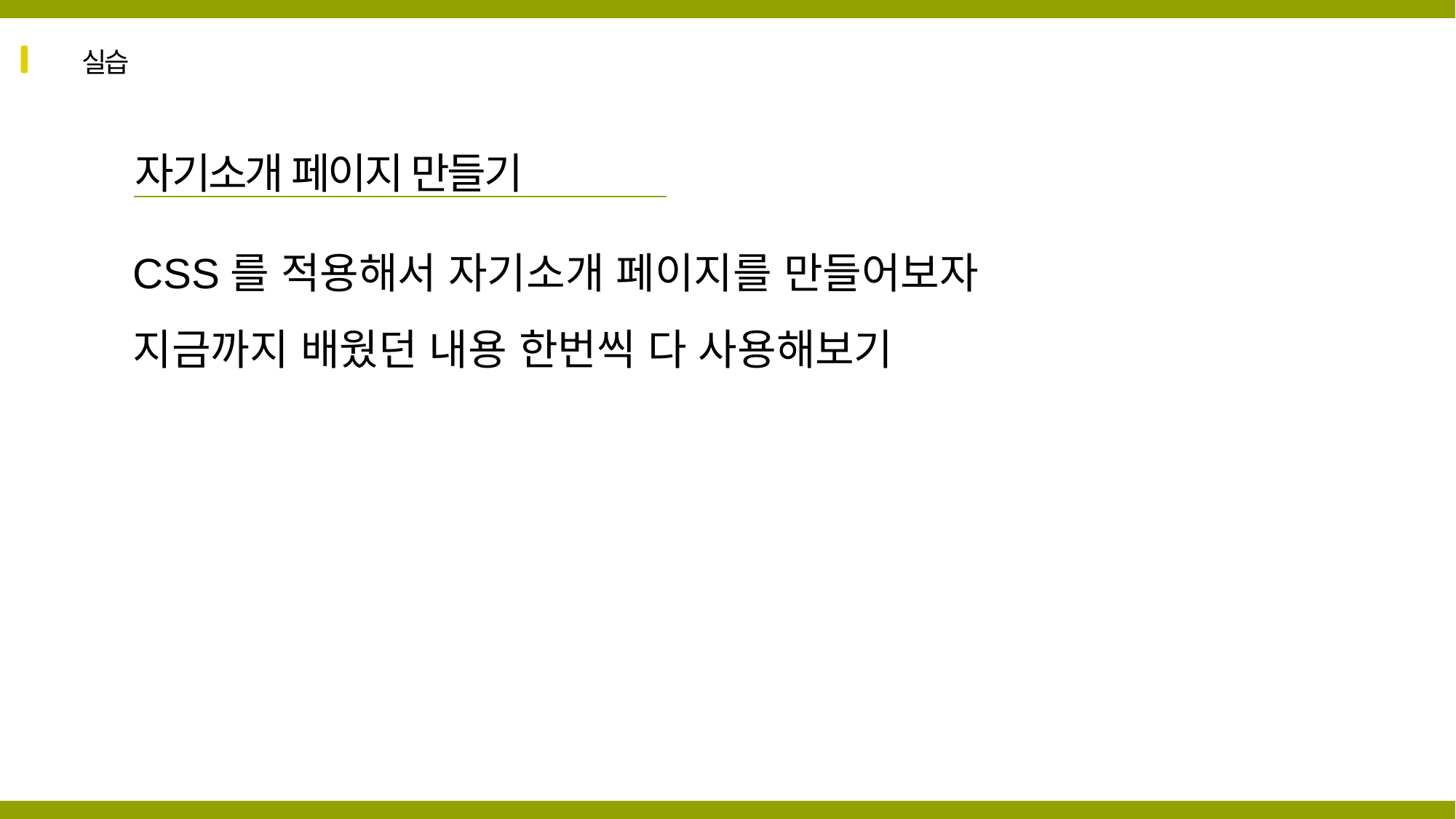

실습

자기소개 페이지 만들기
CSS를 적용해서 자기소개 페이지를 만들어보자
지금까지 배웠던 내용 한번씩 다 사용해보기